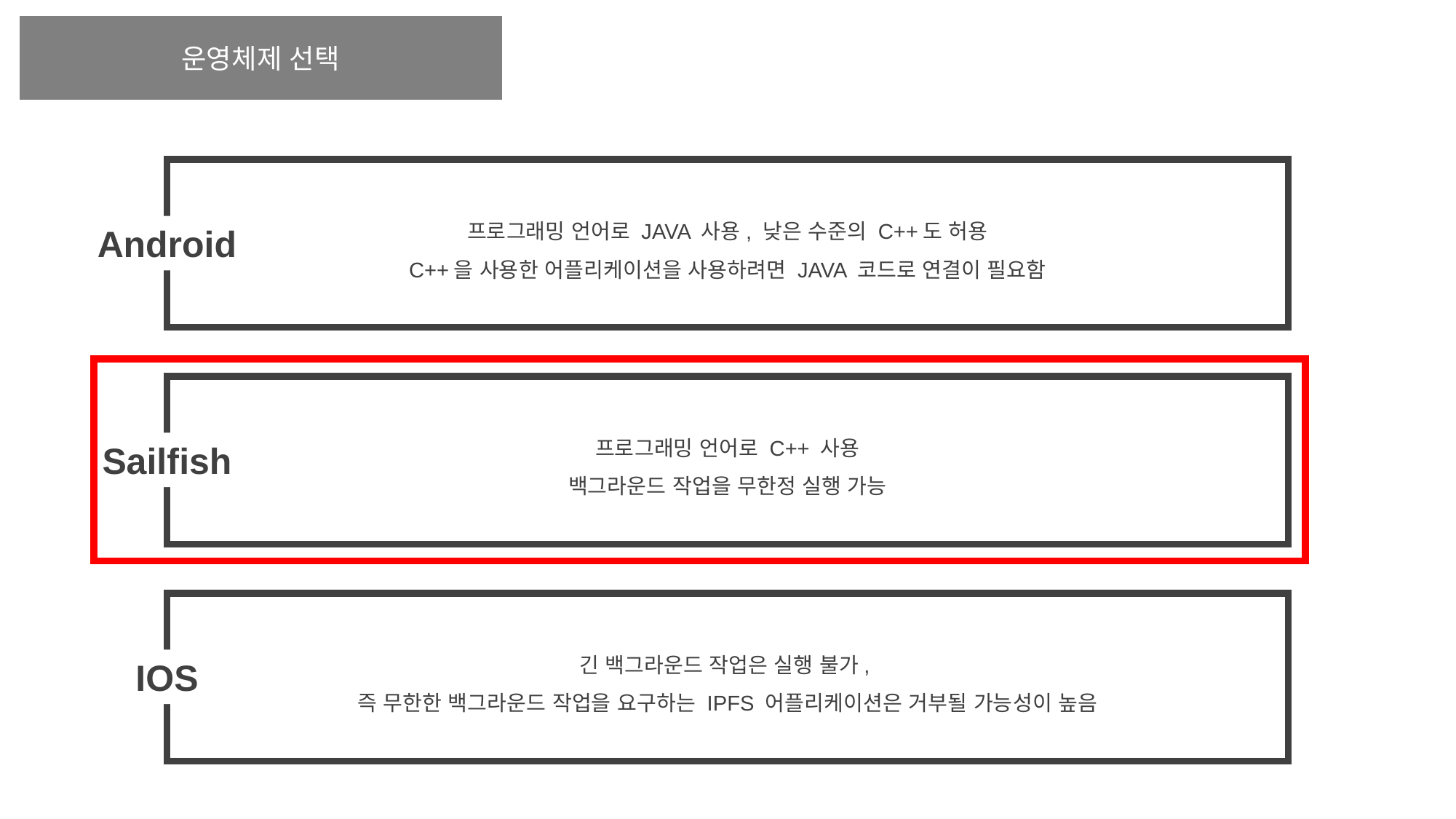

운영체제 선택
프로그래밍 언어로 JAVA 사용, 낮은 수준의 C++도 허용
C++을 사용한 어플리케이션을 사용하려면 JAVA 코드로 연결이 필요함
Android

프로그래밍 언어로 C++ 사용
백그라운드 작업을 무한정 실행 가능
Sailfish
긴 백그라운드 작업은 실행 불가,
즉 무한한 백그라운드 작업을 요구하는 IPFS 어플리케이션은 거부될 가능성이 높음
IOS